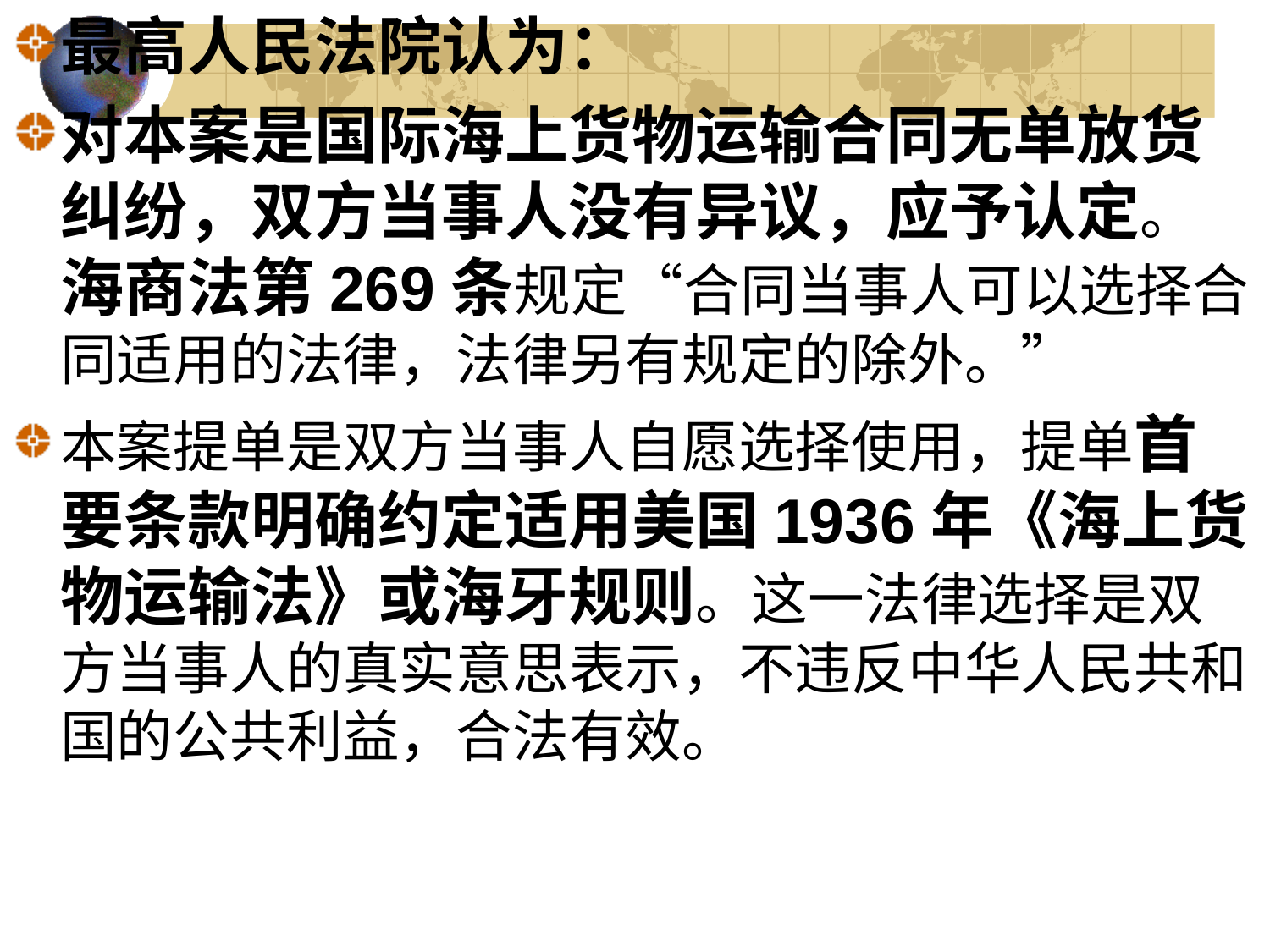

最高人民法院认为：
对本案是国际海上货物运输合同无单放货纠纷，双方当事人没有异议，应予认定。海商法第269条规定“合同当事人可以选择合同适用的法律，法律另有规定的除外。”
本案提单是双方当事人自愿选择使用，提单首要条款明确约定适用美国1936年《海上货物运输法》或海牙规则。这一法律选择是双方当事人的真实意思表示，不违反中华人民共和国的公共利益，合法有效。